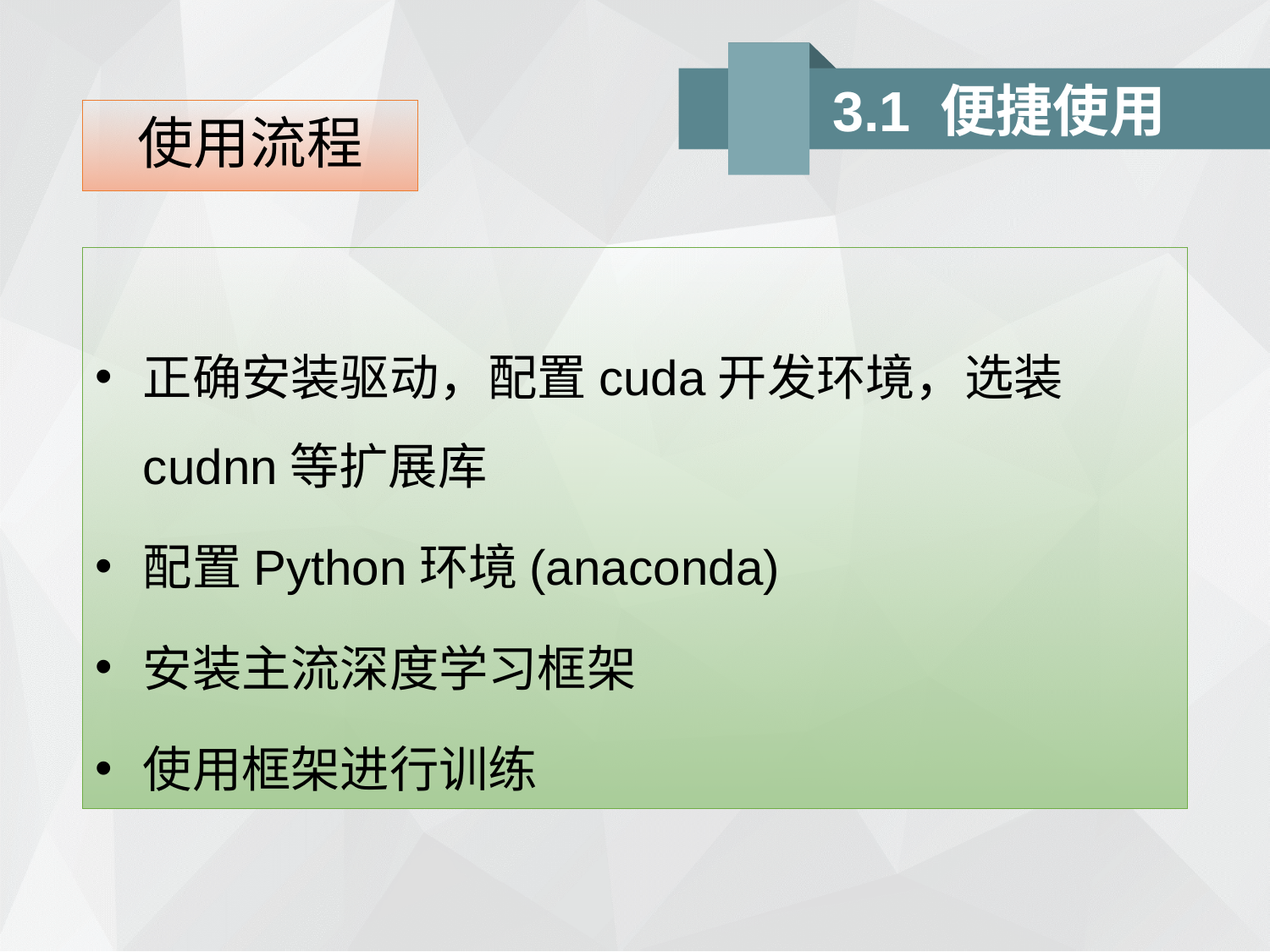

3.1 便捷使用
使用流程

正确安装驱动，配置cuda开发环境，选装cudnn等扩展库
配置Python环境(anaconda)
安装主流深度学习框架
使用框架进行训练